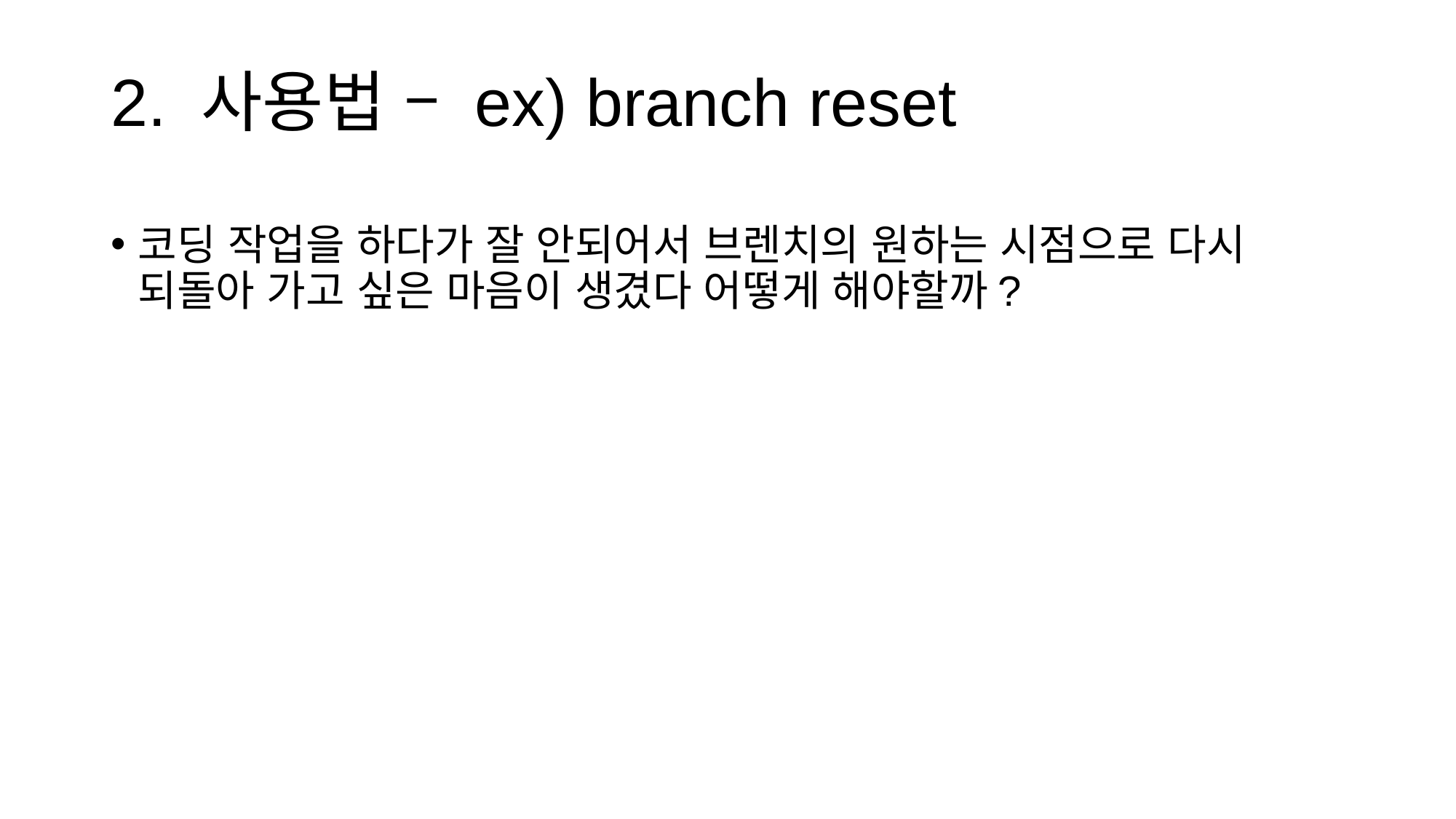

# 2. 사용법 – ex) branch reset
코딩 작업을 하다가 잘 안되어서 브렌치의 원하는 시점으로 다시 되돌아 가고 싶은 마음이 생겼다 어떻게 해야할까?